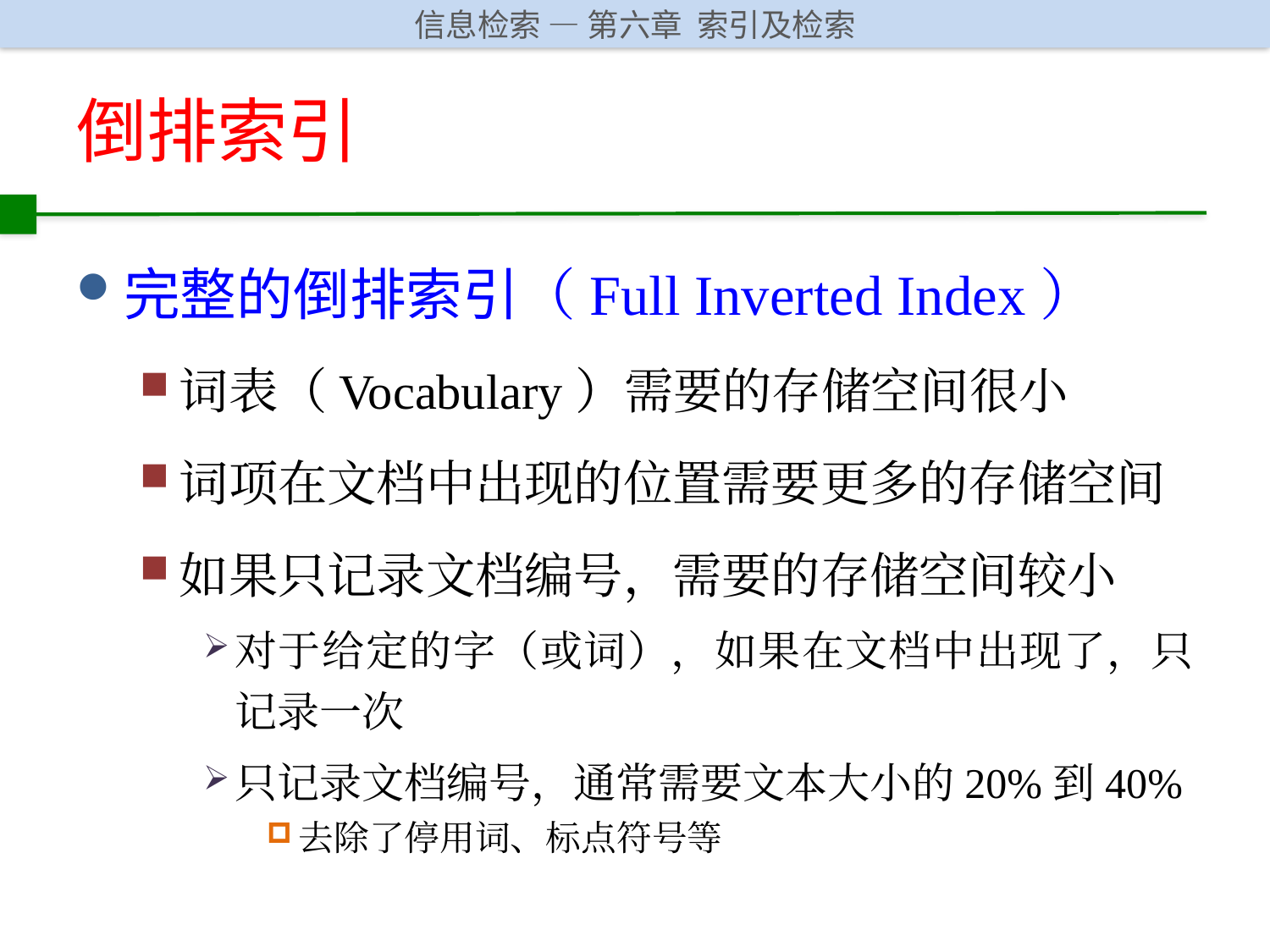

# 倒排索引
完整的倒排索引（Full Inverted Index）
词表（Vocabulary）需要的存储空间很小
词项在文档中出现的位置需要更多的存储空间
如果只记录文档编号，需要的存储空间较小
对于给定的字（或词），如果在文档中出现了，只记录一次
只记录文档编号，通常需要文本大小的20%到40%
去除了停用词、标点符号等